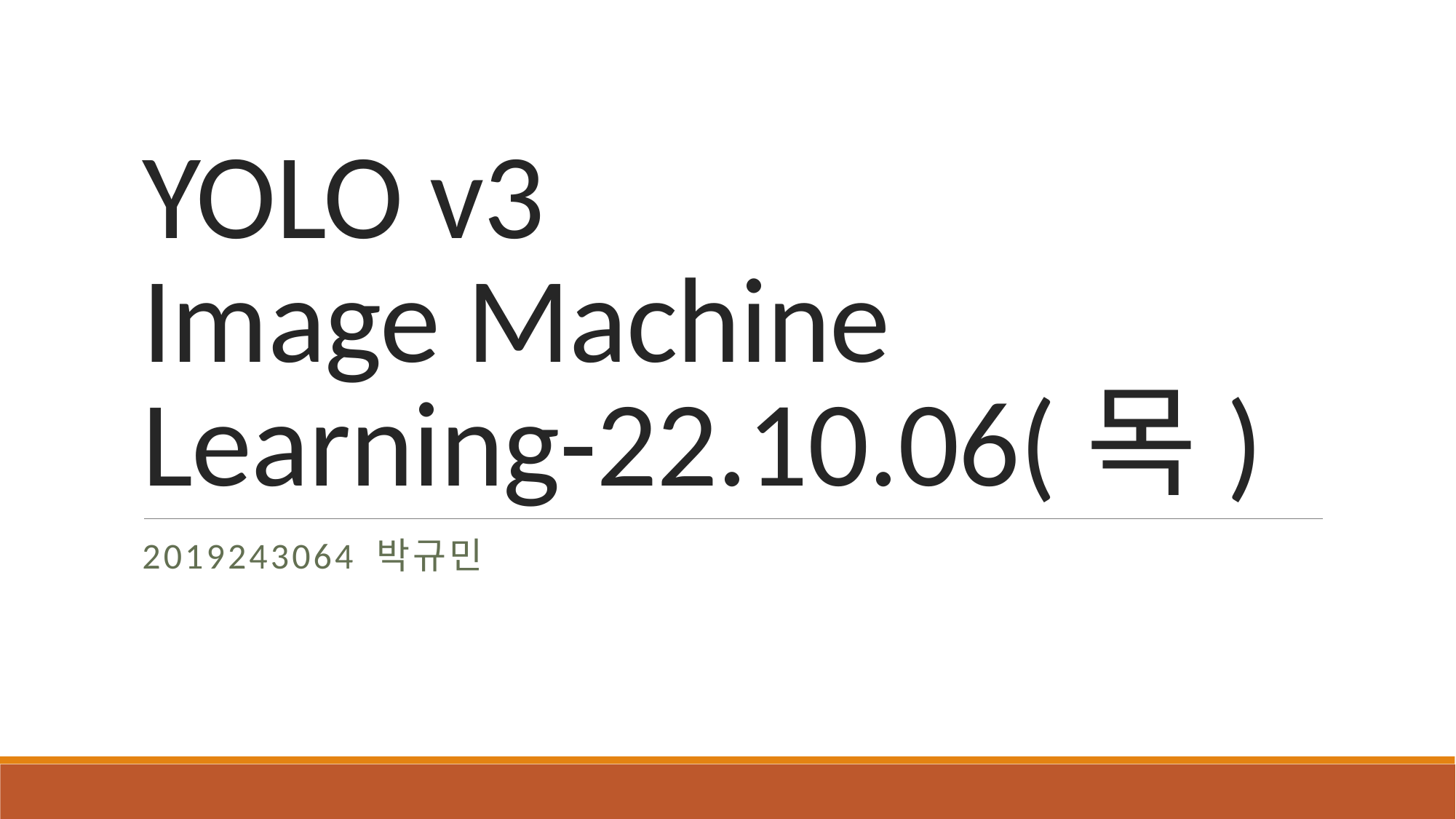

# YOLO v3 Image Machine Learning-22.10.06(목)
2019243064 박규민